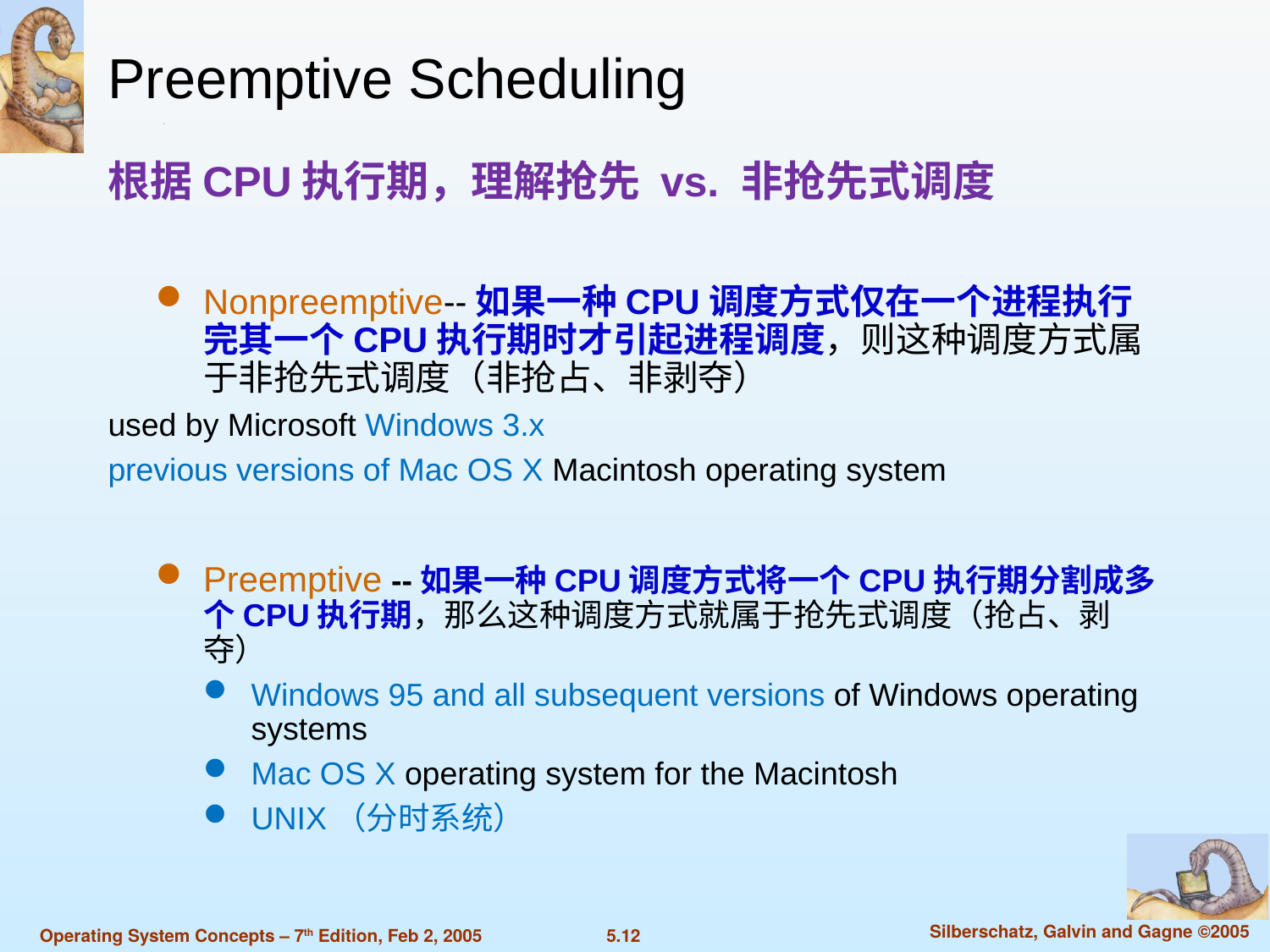

Preemptive Scheduling
根据CPU执行期，理解抢先 vs. 非抢先式调度

Nonpreemptive--如果一种CPU调度方式仅在一个进程执行完其一个CPU执行期时才引起进程调度，则这种调度方式属于非抢先式调度（非抢占、非剥夺）
used by Microsoft Windows 3.x
previous versions of Mac OS X Macintosh operating system

Preemptive --如果一种CPU调度方式将一个CPU执行期分割成多个CPU执行期，那么这种调度方式就属于抢先式调度（抢占、剥夺）
Windows 95 and all subsequent versions of Windows operating systems
Mac OS X operating system for the Macintosh
UNIX（分时系统）